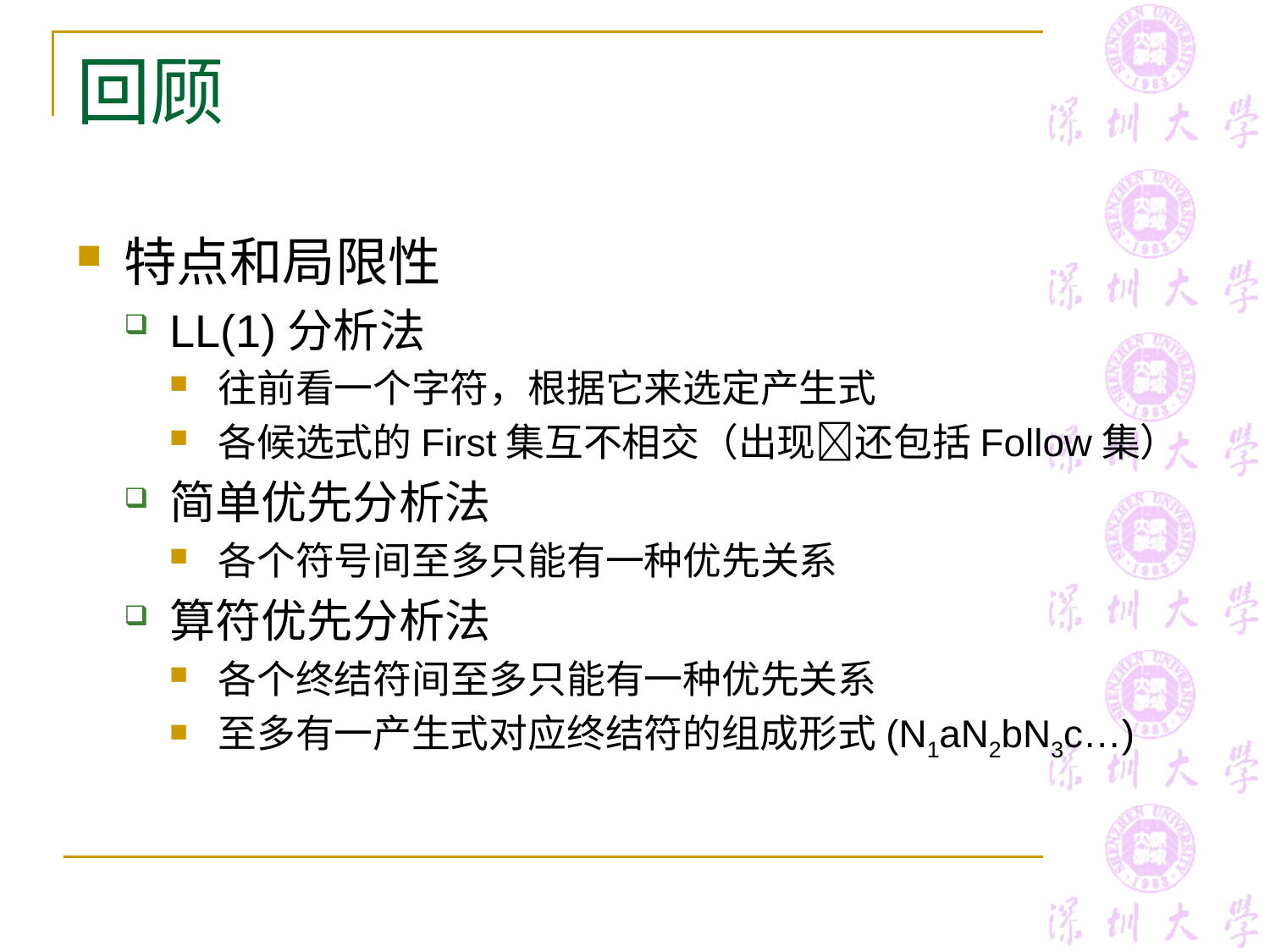

# 回顾
特点和局限性
LL(1)分析法
往前看一个字符，根据它来选定产生式
各候选式的First集互不相交（出现ε还包括Follow集）
简单优先分析法
各个符号间至多只能有一种优先关系
算符优先分析法
各个终结符间至多只能有一种优先关系
至多有一产生式对应终结符的组成形式(N1aN2bN3c…)